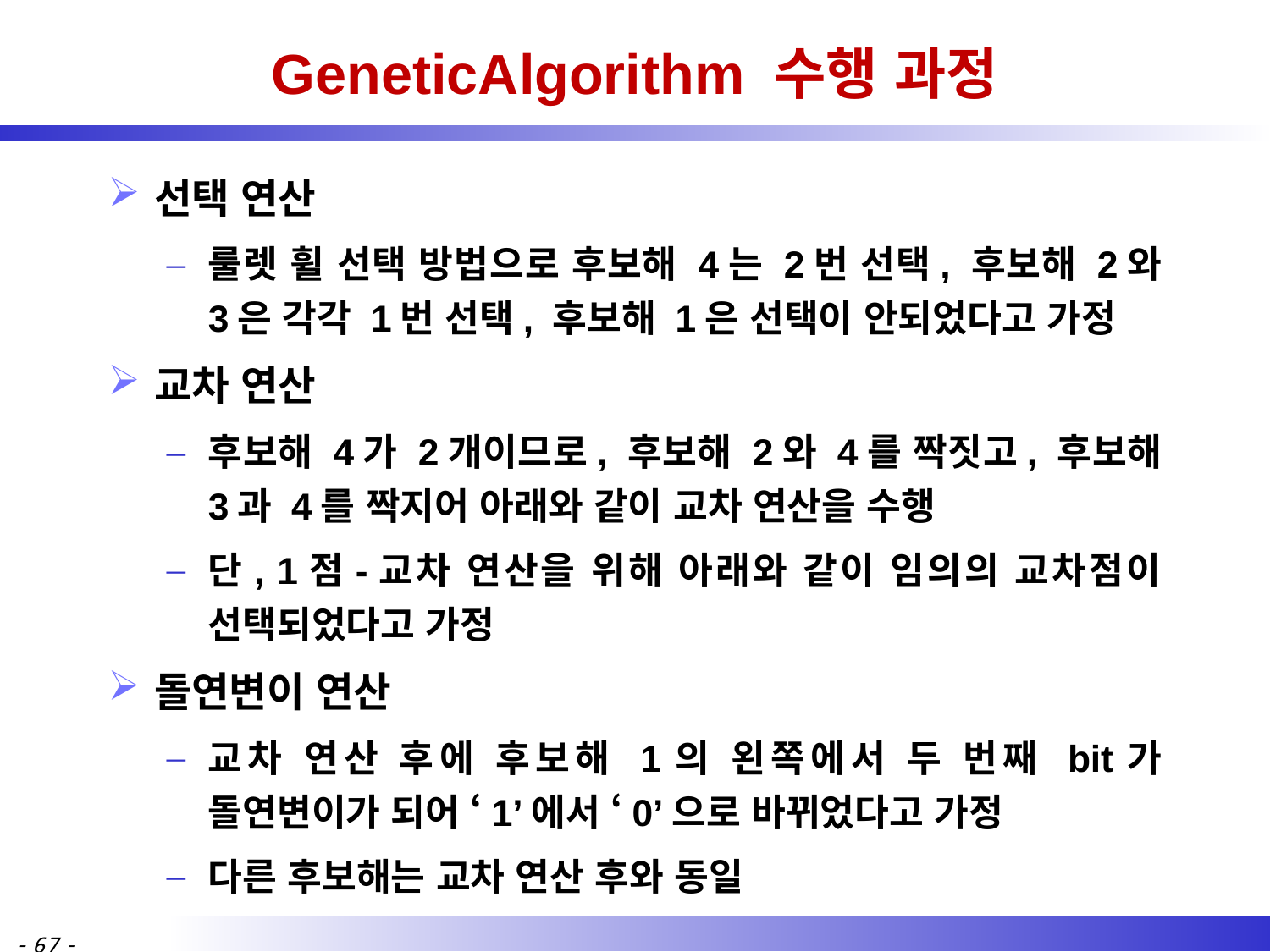

# GeneticAlgorithm 수행 과정
선택 연산
룰렛 휠 선택 방법으로 후보해 4는 2번 선택, 후보해 2와 3은 각각 1번 선택, 후보해 1은 선택이 안되었다고 가정
교차 연산
후보해 4가 2개이므로, 후보해 2와 4를 짝짓고, 후보해 3과 4를 짝지어 아래와 같이 교차 연산을 수행
단, 1점-교차 연산을 위해 아래와 같이 임의의 교차점이 선택되었다고 가정
돌연변이 연산
교차 연산 후에 후보해 1의 왼쪽에서 두 번째 bit가 돌연변이가 되어 ‘1’에서 ‘0’으로 바뀌었다고 가정
다른 후보해는 교차 연산 후와 동일

- 67 -